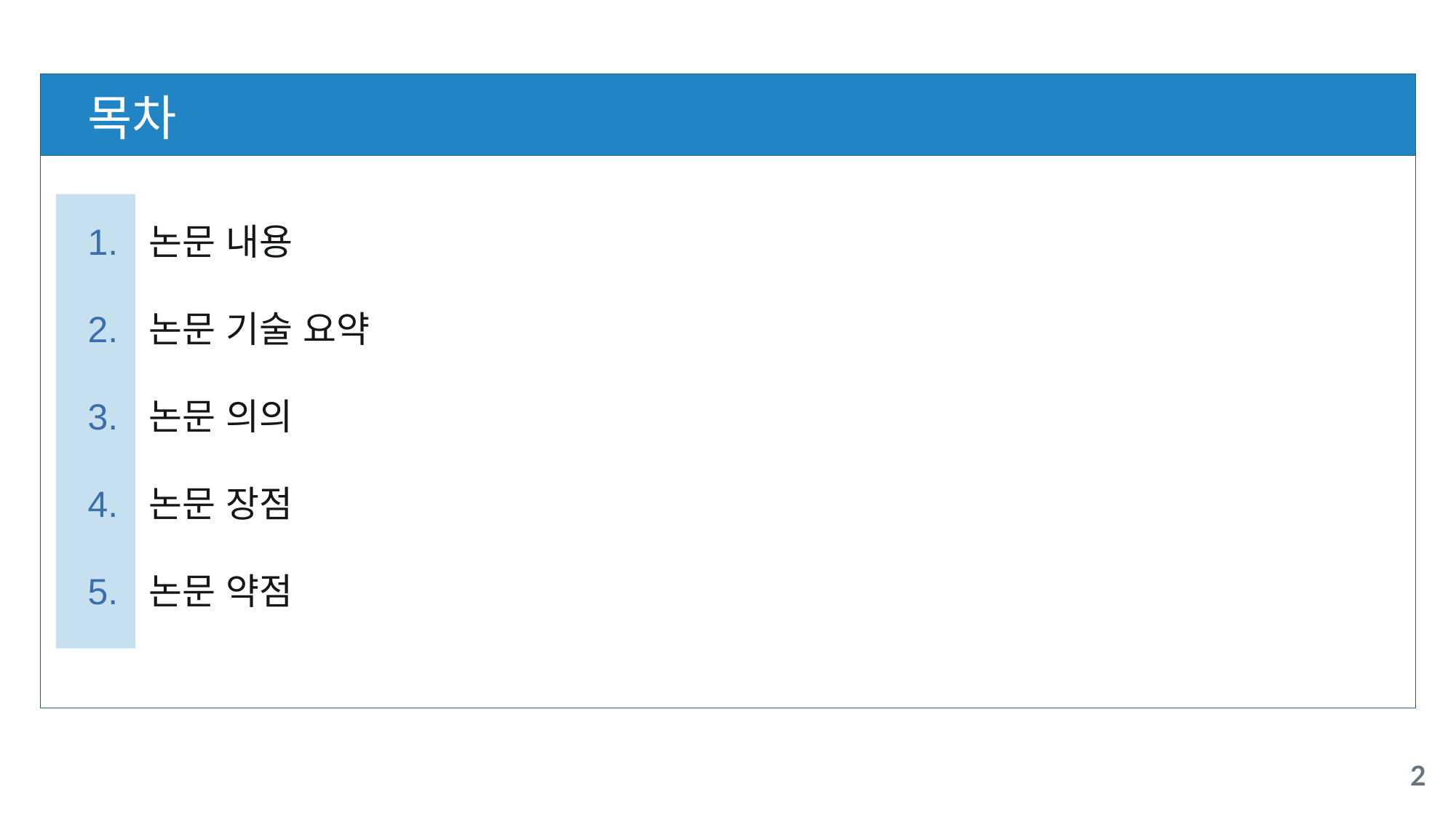

목차

논문 내용

논문 기술 요약

논문 의의

논문 장점

논문 약점

2